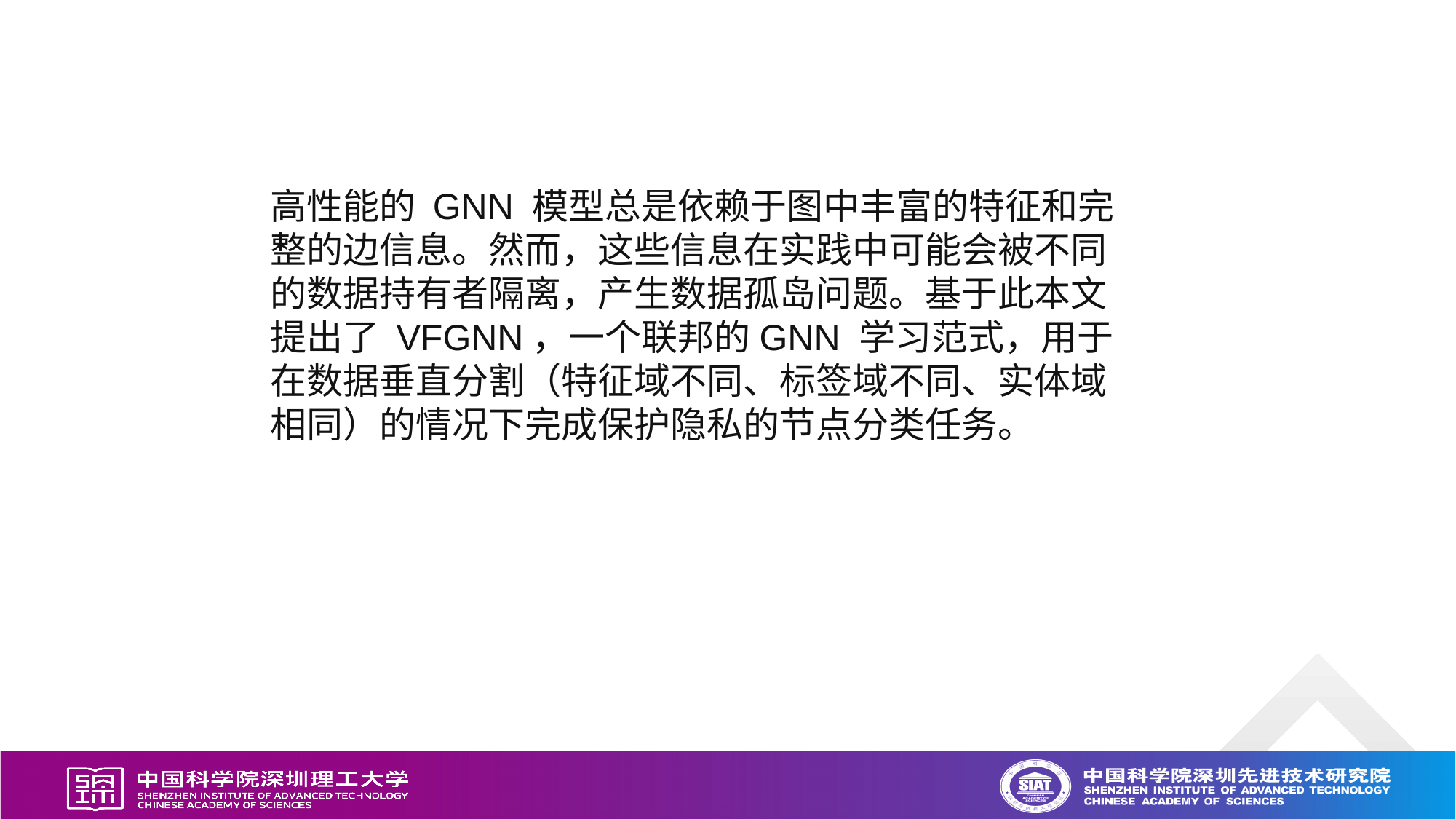

高性能的 GNN 模型总是依赖于图中丰富的特征和完整的边信息。然而，这些信息在实践中可能会被不同的数据持有者隔离，产生数据孤岛问题。基于此本文提出了 VFGNN，一个联邦的GNN 学习范式，用于在数据垂直分割（特征域不同、标签域不同、实体域相同）的情况下完成保护隐私的节点分类任务。